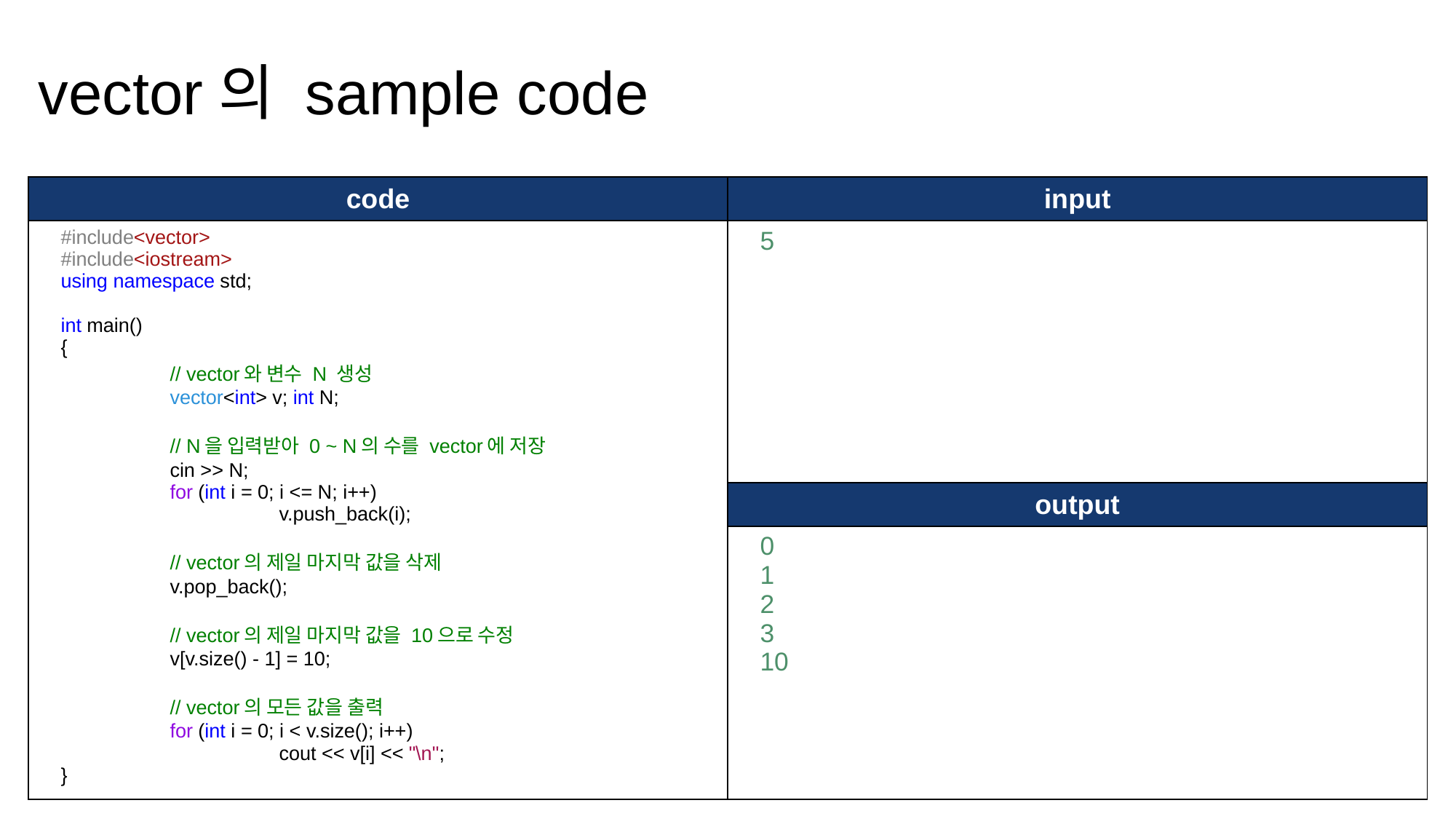

vector의 sample code
| code | input |
| --- | --- |
| #include<vector> #include<iostream> using namespace std; int main() { // vector와 변수 N 생성 vector<int> v; int N; // N을 입력받아 0 ~ N의 수를 vector에 저장 cin >> N; for (int i = 0; i <= N; i++) v.push\_back(i); // vector의 제일 마지막 값을 삭제 v.pop\_back(); // vector의 제일 마지막 값을 10으로 수정 v[v.size() - 1] = 10; // vector의 모든 값을 출력 for (int i = 0; i < v.size(); i++) cout << v[i] << "\n"; } | 5 |
|  | output |
|  | 0 1 2 3 10 |